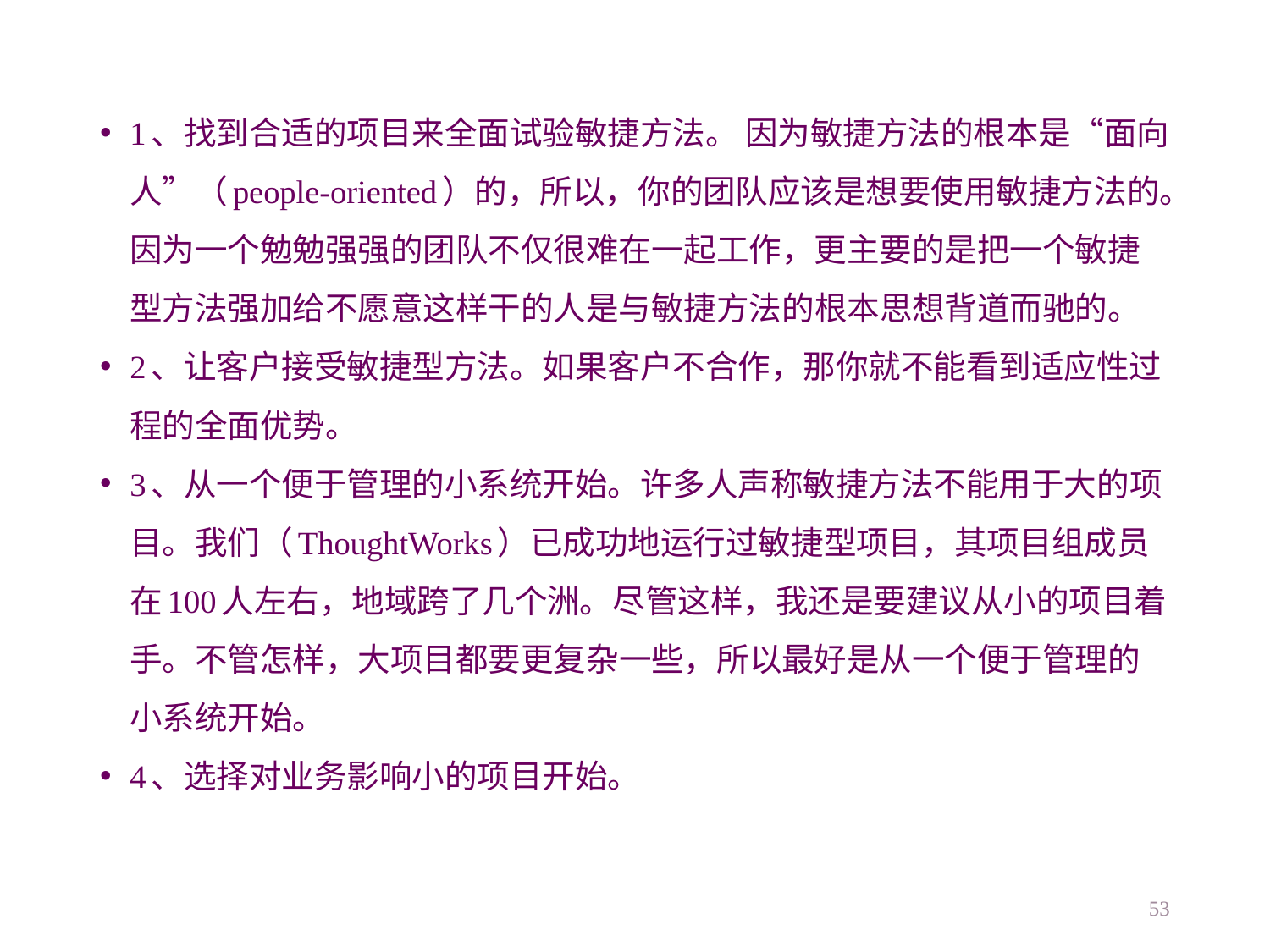

1、找到合适的项目来全面试验敏捷方法。 因为敏捷方法的根本是“面向人”（people-oriented）的，所以，你的团队应该是想要使用敏捷方法的。因为一个勉勉强强的团队不仅很难在一起工作，更主要的是把一个敏捷型方法强加给不愿意这样干的人是与敏捷方法的根本思想背道而驰的。
2、让客户接受敏捷型方法。如果客户不合作，那你就不能看到适应性过程的全面优势。
3、从一个便于管理的小系统开始。许多人声称敏捷方法不能用于大的项目。我们（ThoughtWorks）已成功地运行过敏捷型项目，其项目组成员在100人左右，地域跨了几个洲。尽管这样，我还是要建议从小的项目着手。不管怎样，大项目都要更复杂一些，所以最好是从一个便于管理的小系统开始。
4、选择对业务影响小的项目开始。

53